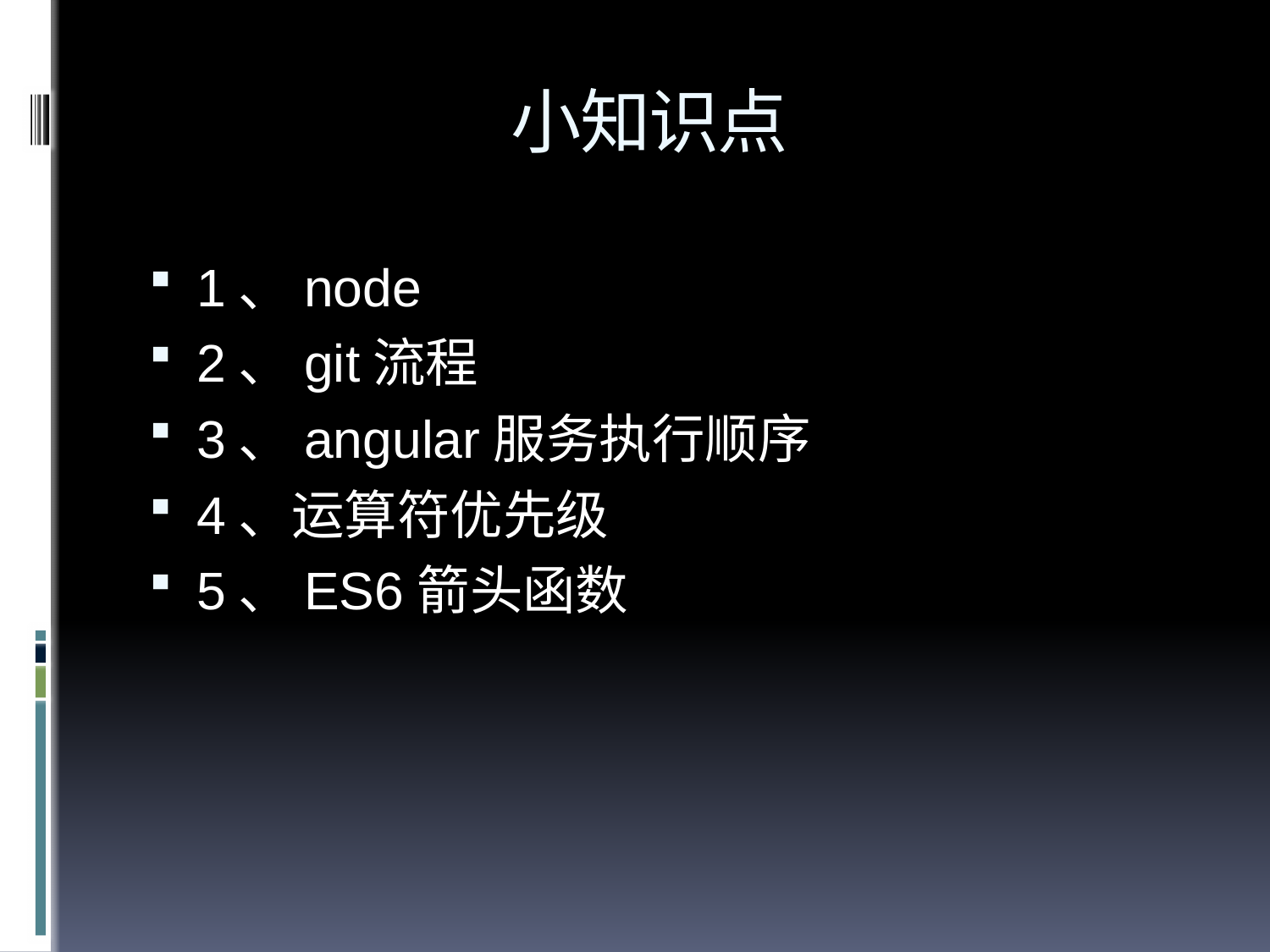

# 小知识点
1、node
2、git流程
3、angular服务执行顺序
4、运算符优先级
5、ES6箭头函数